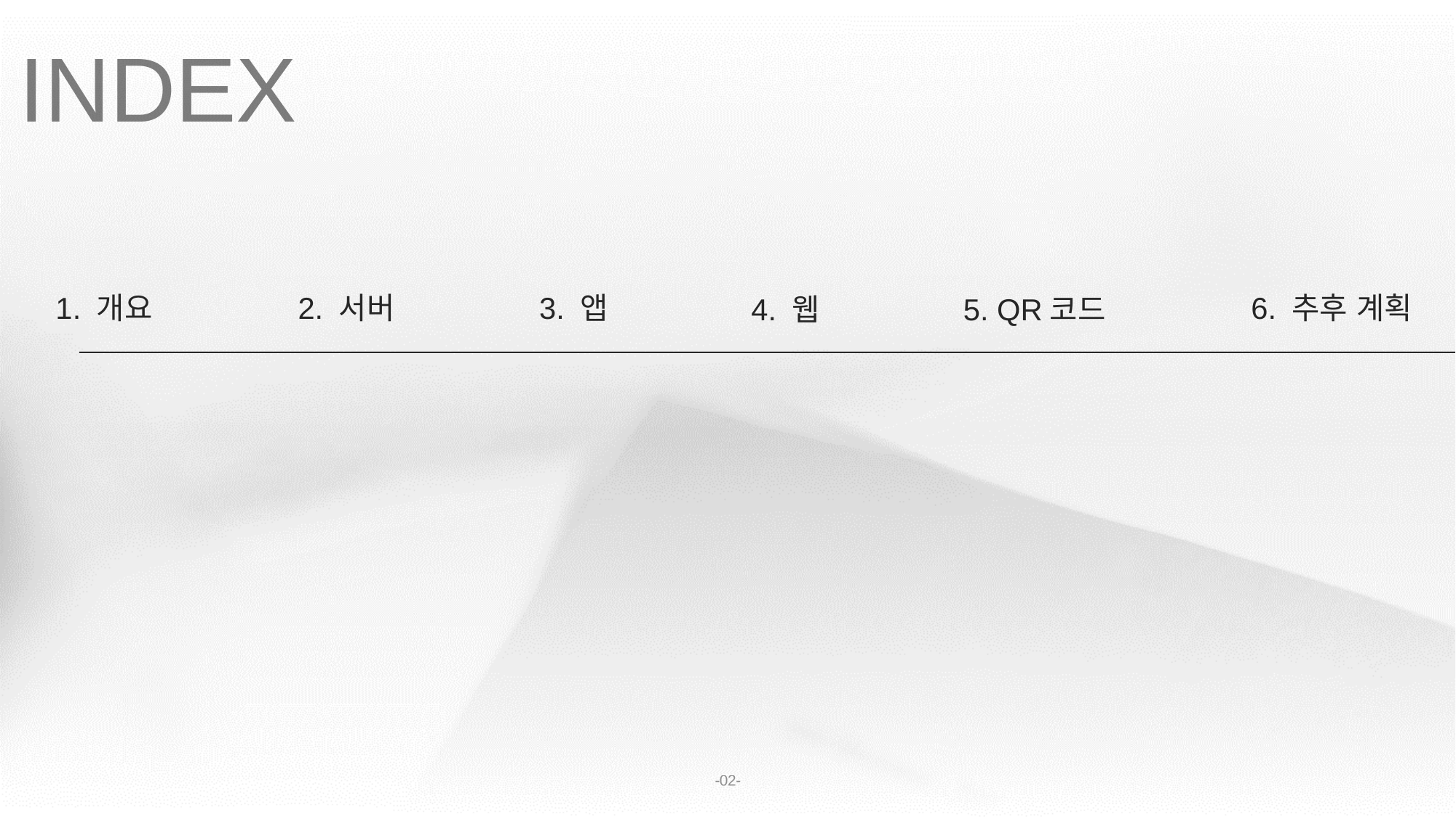

INDEX
1. 개요
2. 서버
3. 앱
6. 추후 계획
4. 웹
5. QR코드
-02-